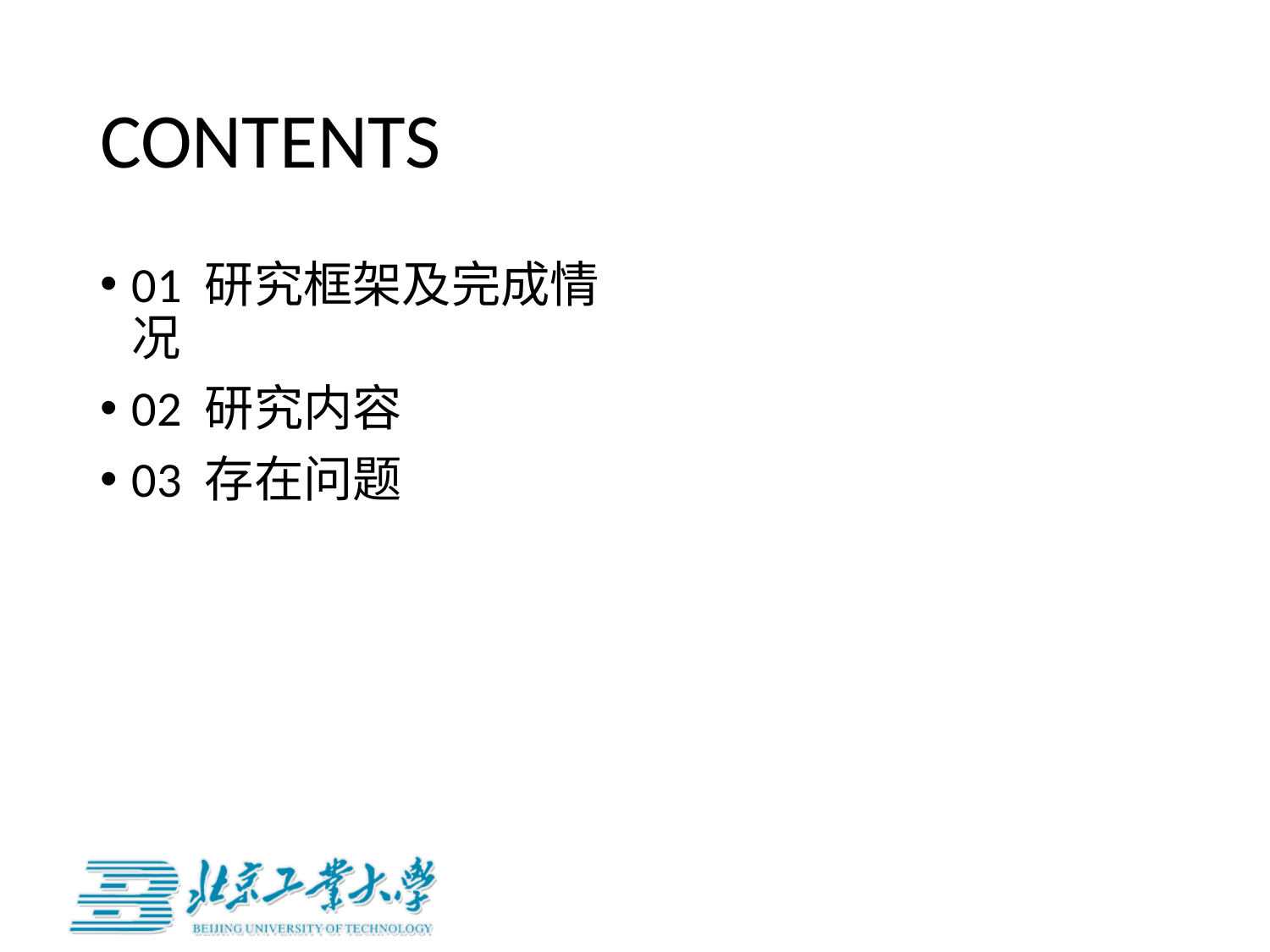

# CONTENTS
01 研究框架及完成情况
02 研究内容
03 存在问题